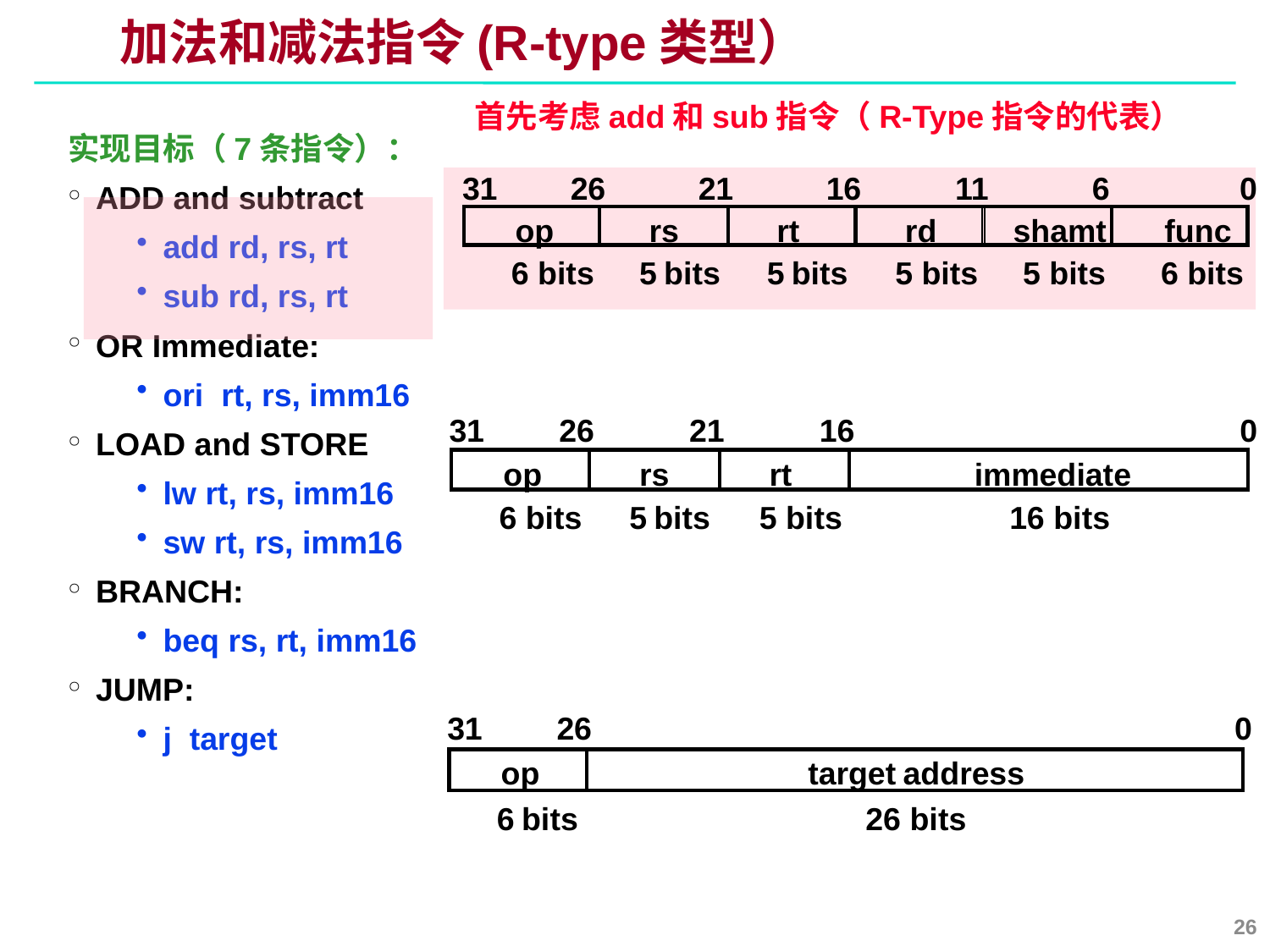

# 加法和减法指令(R-type类型）
首先考虑add和sub指令（R-Type指令的代表）
实现目标（7条指令）：
ADD and subtract
add rd, rs, rt
sub rd, rs, rt
OR Immediate:
ori  rt, rs, imm16
LOAD and STORE
lw rt, rs, imm16
sw rt, rs, imm16
BRANCH:
beq rs, rt, imm16
JUMP:
j  target
31
26
21
16
11
6
0
op

rs

rt

rd

shamt

func

6 bits
5 bits
5 bits
5 bits
5 bits
6 bits

31
26
21
16
0
op

rs

rt

immediate

6 bits
5 bits
5 bits
16 bits
31
26
0
op

target address

6 bits
26 bits
26